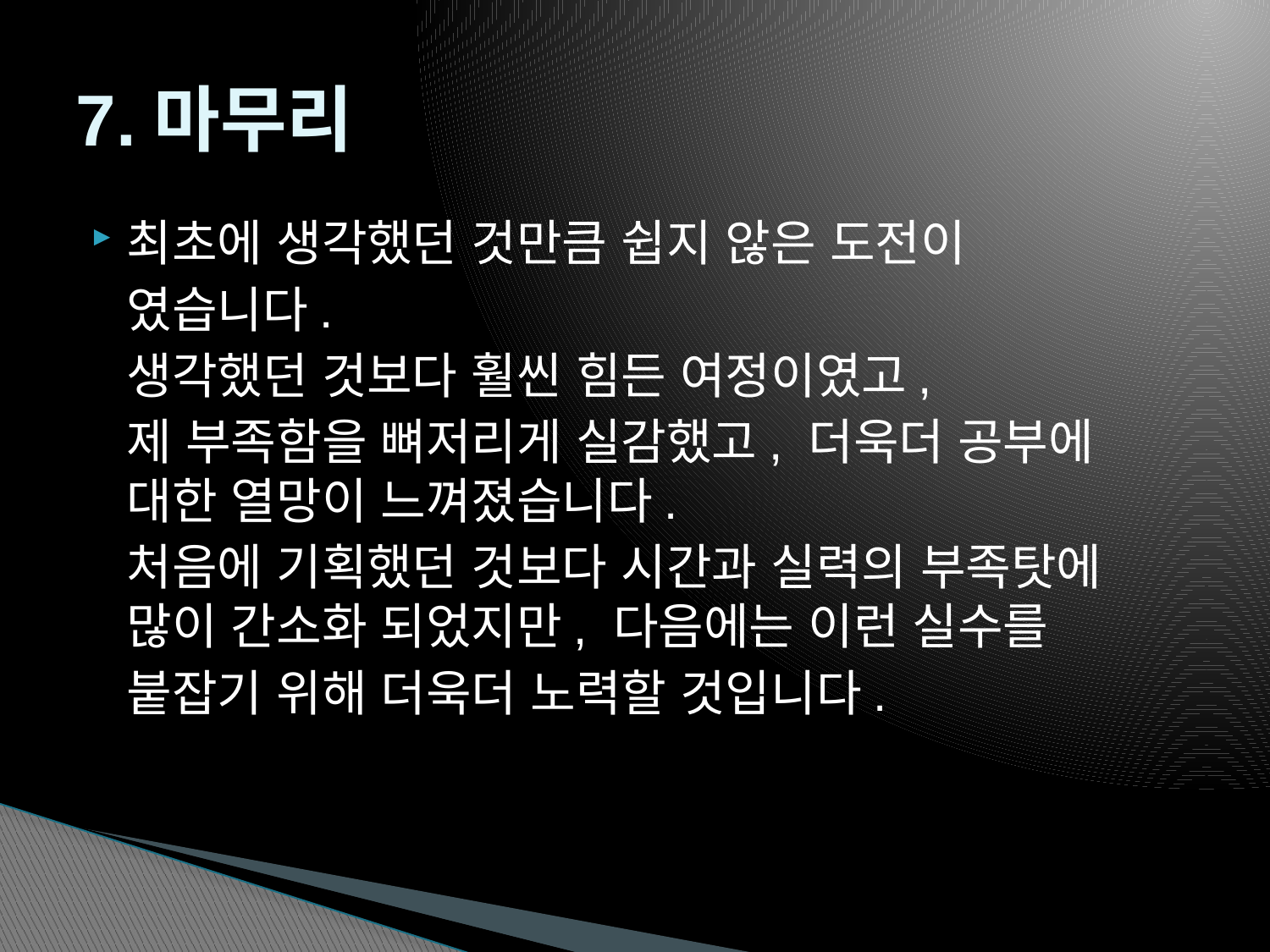

# 7.마무리
최초에 생각했던 것만큼 쉽지 않은 도전이
	였습니다.
	생각했던 것보다 훨씬 힘든 여정이였고,
	제 부족함을 뼈저리게 실감했고, 더욱더 공부에 대한 열망이 느껴졌습니다.
	처음에 기획했던 것보다 시간과 실력의 부족탓에 많이 간소화 되었지만, 다음에는 이런 실수를
	붙잡기 위해 더욱더 노력할 것입니다.